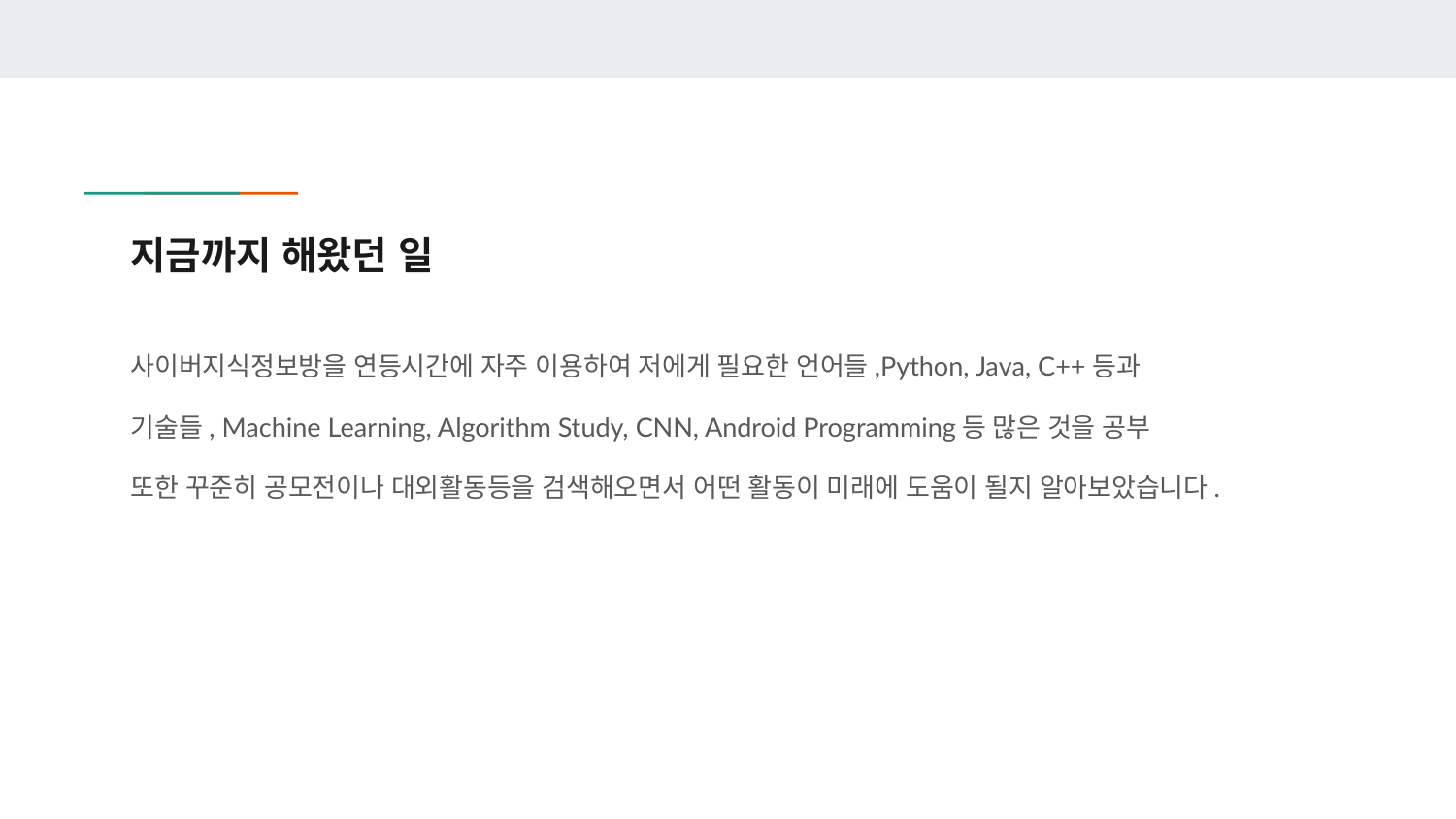

# 지금까지 해왔던 일
사이버지식정보방을 연등시간에 자주 이용하여 저에게 필요한 언어들,Python, Java, C++등과
기술들, Machine Learning, Algorithm Study, CNN, Android Programming등 많은 것을 공부
또한 꾸준히 공모전이나 대외활동등을 검색해오면서 어떤 활동이 미래에 도움이 될지 알아보았습니다.